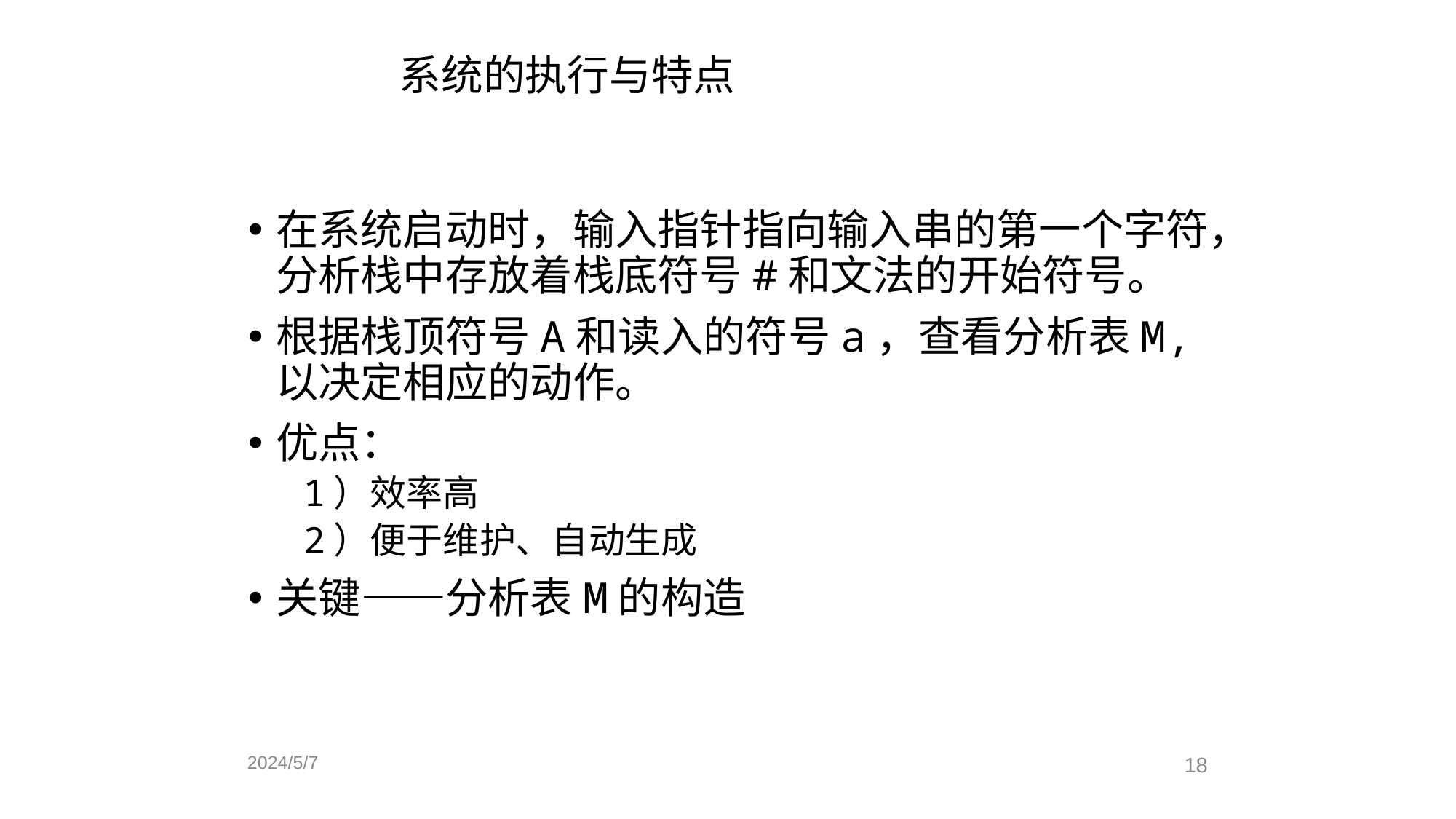

系统的执行与特点
在系统启动时，输入指针指向输入串的第一个字符，分析栈中存放着栈底符号#和文法的开始符号。
根据栈顶符号A和读入的符号a，查看分析表M,以决定相应的动作。
优点：
1）效率高
2）便于维护、自动生成
关键——分析表M的构造
2024/5/7
18